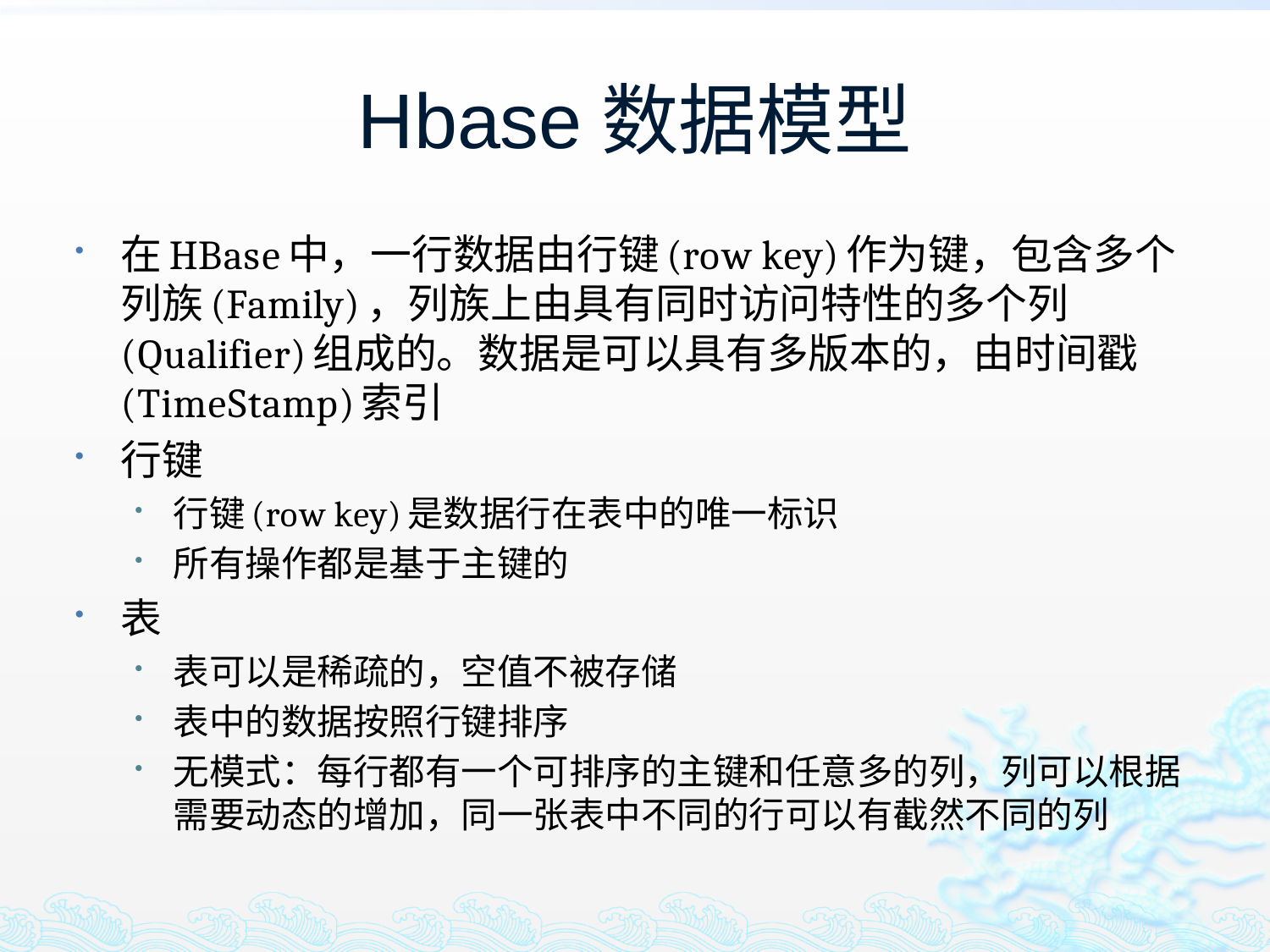

# Hbase数据模型
在HBase中，一行数据由行键(row key)作为键，包含多个列族(Family)，列族上由具有同时访问特性的多个列(Qualifier)组成的。数据是可以具有多版本的，由时间戳(TimeStamp)索引
行键
行键(row key)是数据行在表中的唯一标识
所有操作都是基于主键的
表
表可以是稀疏的，空值不被存储
表中的数据按照行键排序
无模式：每行都有一个可排序的主键和任意多的列，列可以根据需要动态的增加，同一张表中不同的行可以有截然不同的列